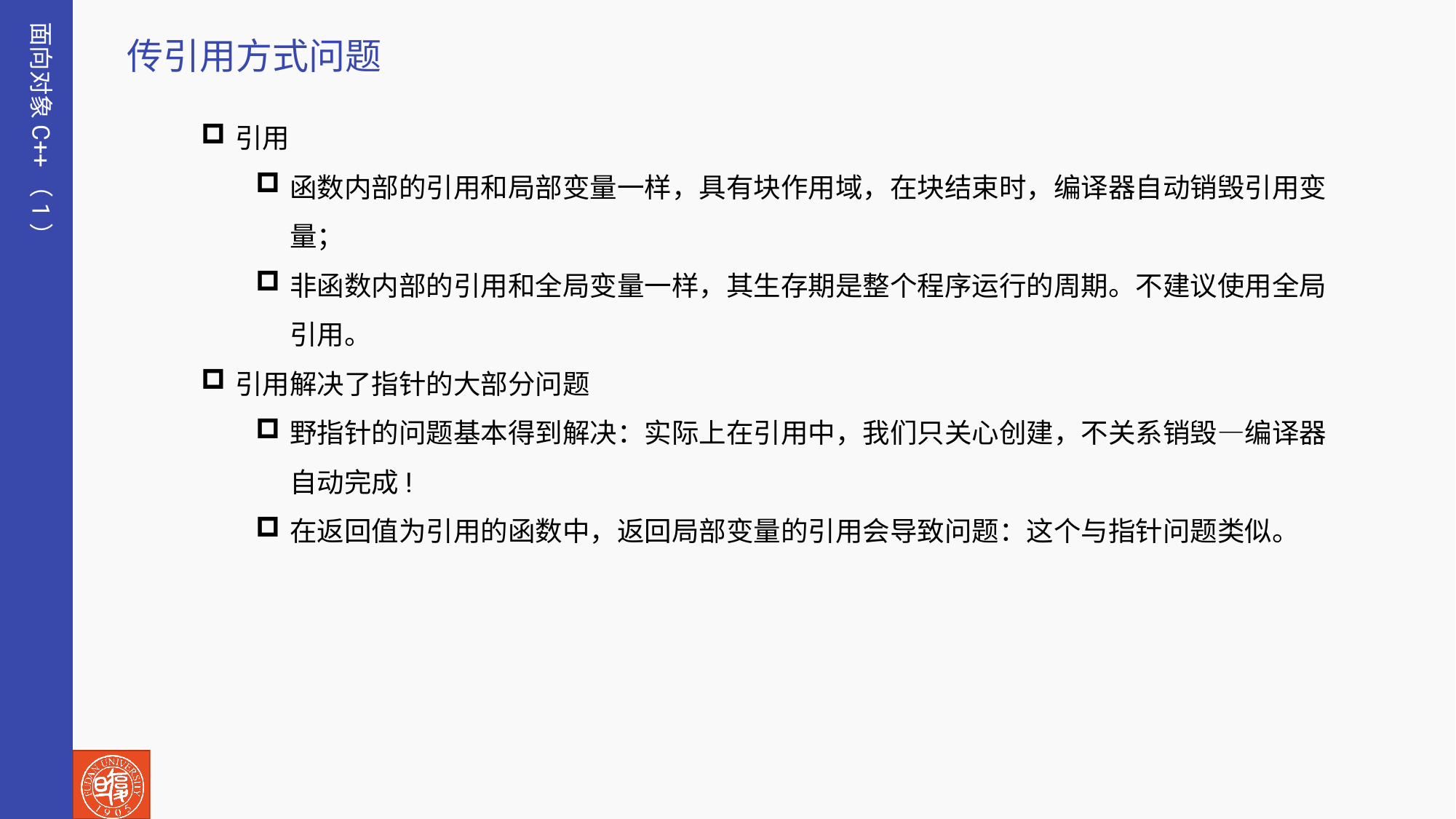

面向对象C++（1）
传引用方式问题
引用
函数内部的引用和局部变量一样，具有块作用域，在块结束时，编译器自动销毁引用变量；
非函数内部的引用和全局变量一样，其生存期是整个程序运行的周期。不建议使用全局引用。
引用解决了指针的大部分问题
野指针的问题基本得到解决：实际上在引用中，我们只关心创建，不关系销毁—编译器自动完成!
在返回值为引用的函数中，返回局部变量的引用会导致问题：这个与指针问题类似。